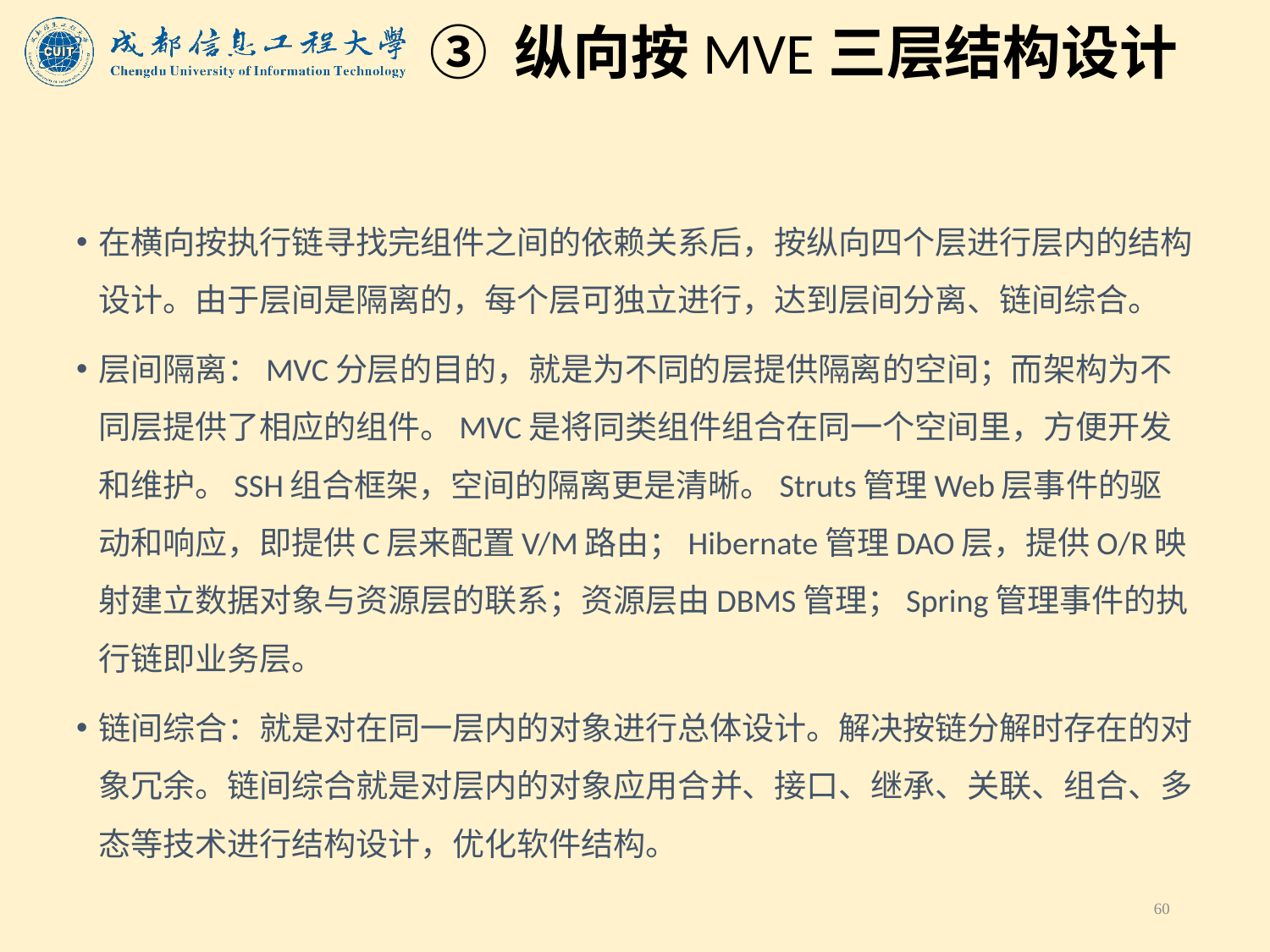

# ③ 纵向按MVE三层结构设计
在横向按执行链寻找完组件之间的依赖关系后，按纵向四个层进行层内的结构设计。由于层间是隔离的，每个层可独立进行，达到层间分离、链间综合。
层间隔离：MVC分层的目的，就是为不同的层提供隔离的空间；而架构为不同层提供了相应的组件。MVC是将同类组件组合在同一个空间里，方便开发和维护。SSH组合框架，空间的隔离更是清晰。Struts管理Web层事件的驱动和响应，即提供C层来配置V/M路由；Hibernate管理DAO层，提供O/R映射建立数据对象与资源层的联系；资源层由DBMS管理；Spring管理事件的执行链即业务层。
链间综合：就是对在同一层内的对象进行总体设计。解决按链分解时存在的对象冗余。链间综合就是对层内的对象应用合并、接口、继承、关联、组合、多态等技术进行结构设计，优化软件结构。
60